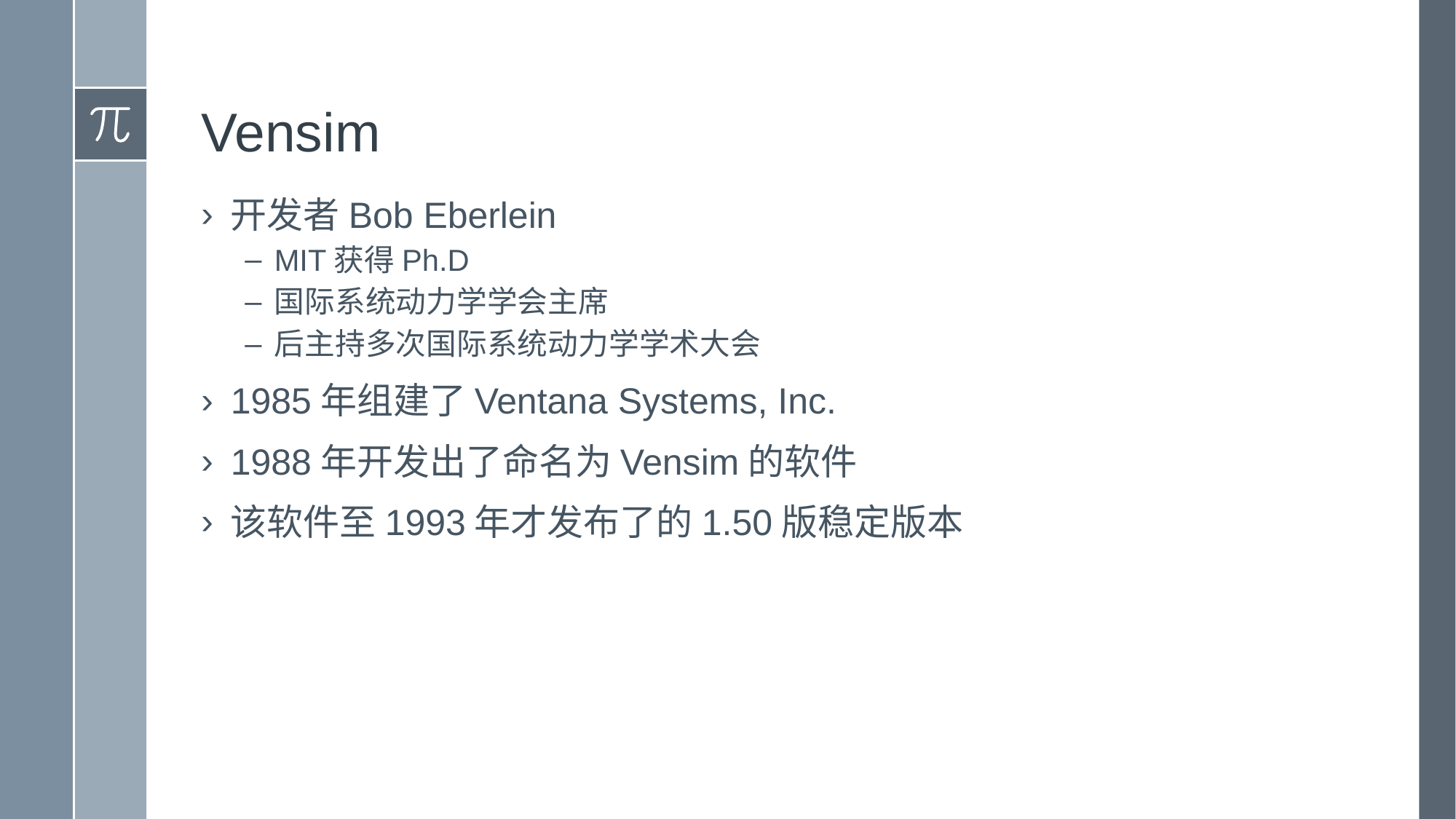

# Vensim
开发者Bob Eberlein
MIT获得Ph.D
国际系统动力学学会主席
后主持多次国际系统动力学学术大会
1985年组建了Ventana Systems, Inc.
1988年开发出了命名为Vensim的软件
该软件至1993年才发布了的1.50版稳定版本